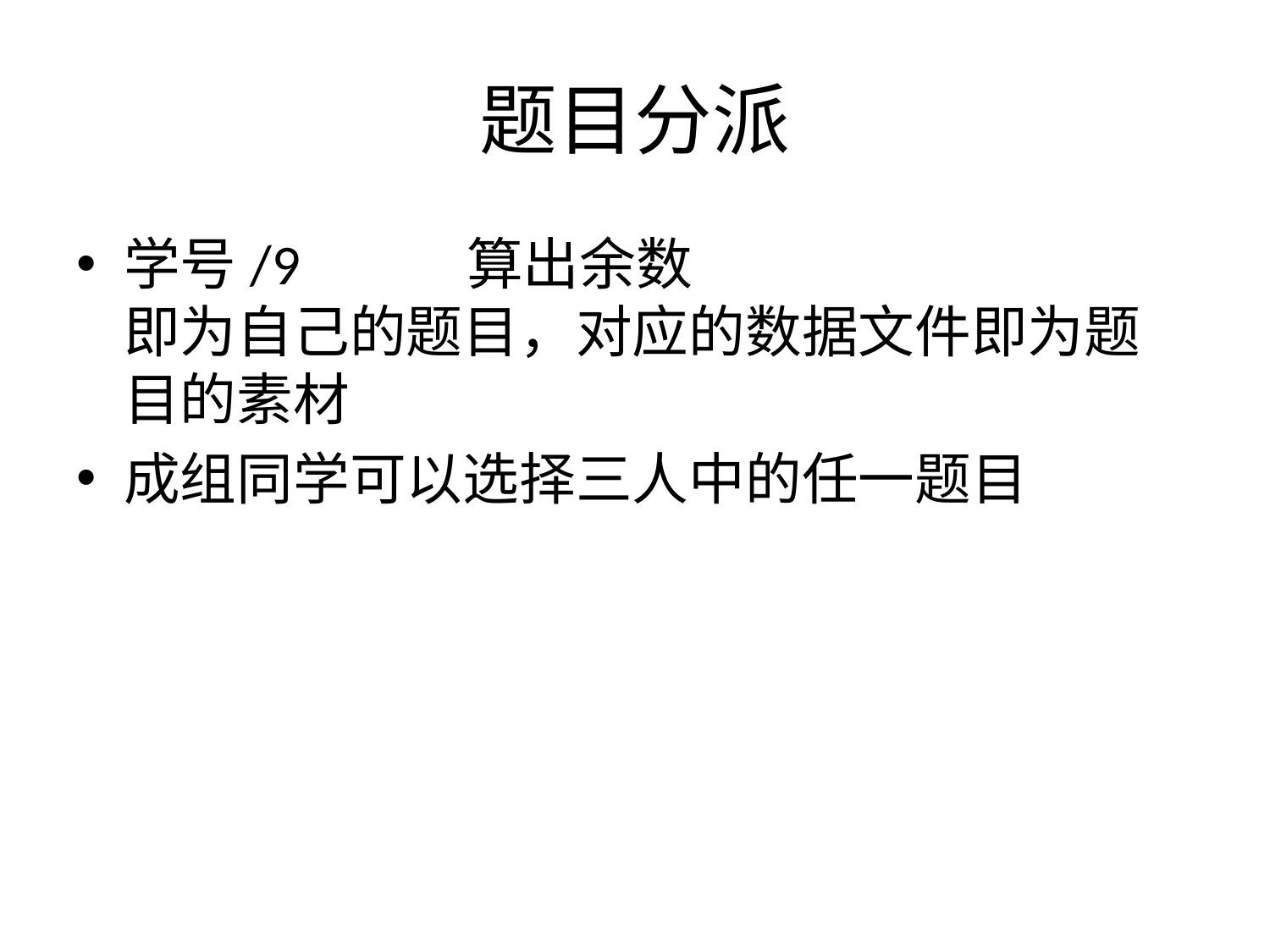

# 题目分派
学号/9            算出余数                                        即为自己的题目，对应的数据文件即为题目的素材
成组同学可以选择三人中的任一题目